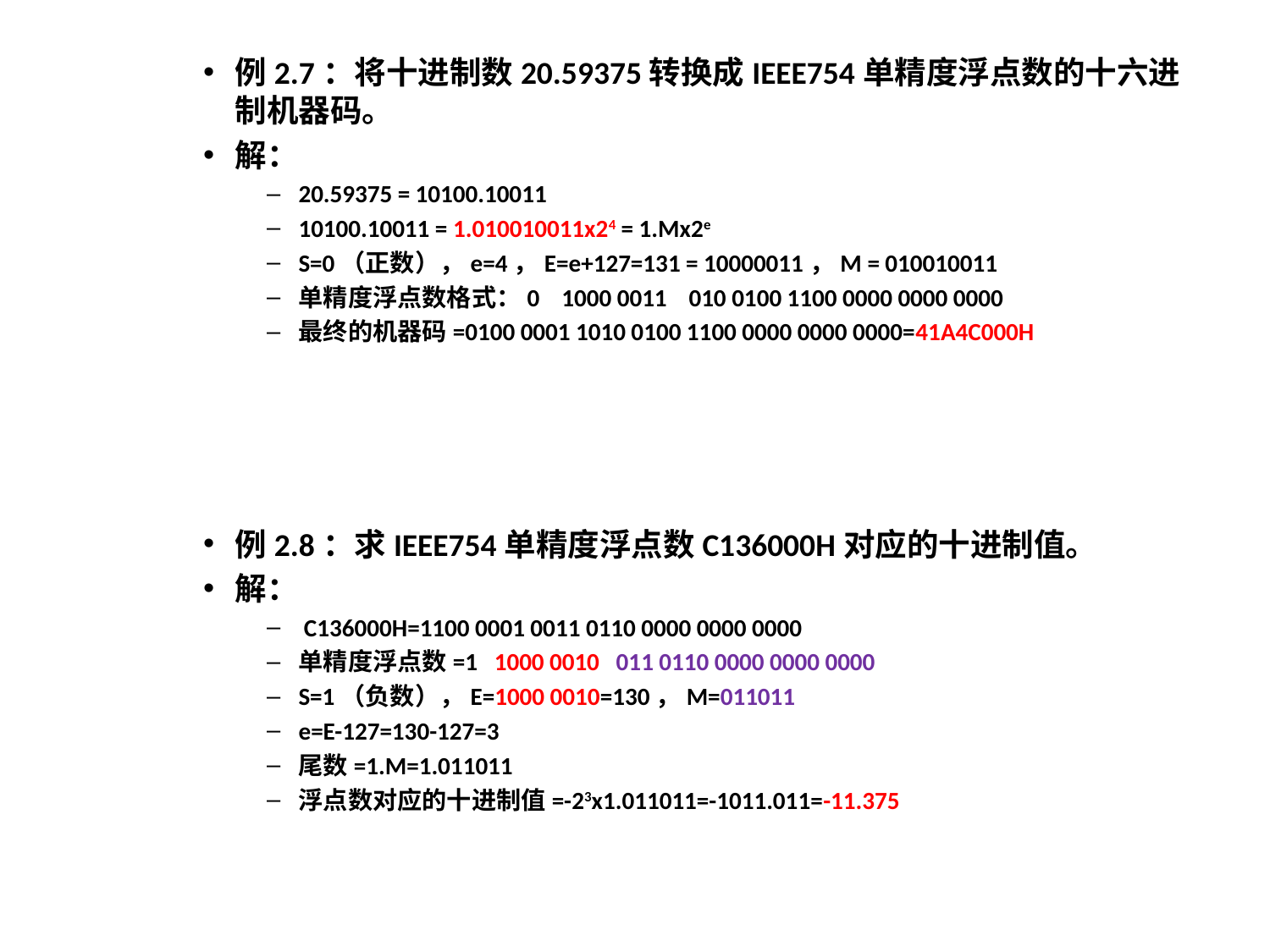

例2.7：将十进制数20.59375转换成IEEE754单精度浮点数的十六进制机器码。
解：
20.59375 = 10100.10011
10100.10011 = 1.010010011x24 = 1.Mx2e
S=0（正数），e=4，E=e+127=131 = 10000011，M = 010010011
单精度浮点数格式：0    1000 0011    010 0100 1100 0000 0000 0000
最终的机器码=0100 0001 1010 0100 1100 0000 0000 0000=41A4C000H

例2.8：求IEEE754单精度浮点数C136000H对应的十进制值。
解：
 C136000H=1100 0001 0011 0110 0000 0000 0000
单精度浮点数=1   1000 0010   011 0110 0000 0000 0000
S=1（负数），E=1000 0010=130，M=011011
e=E-127=130-127=3
尾数=1.M=1.011011
浮点数对应的十进制值=-23x1.011011=-1011.011=-11.375